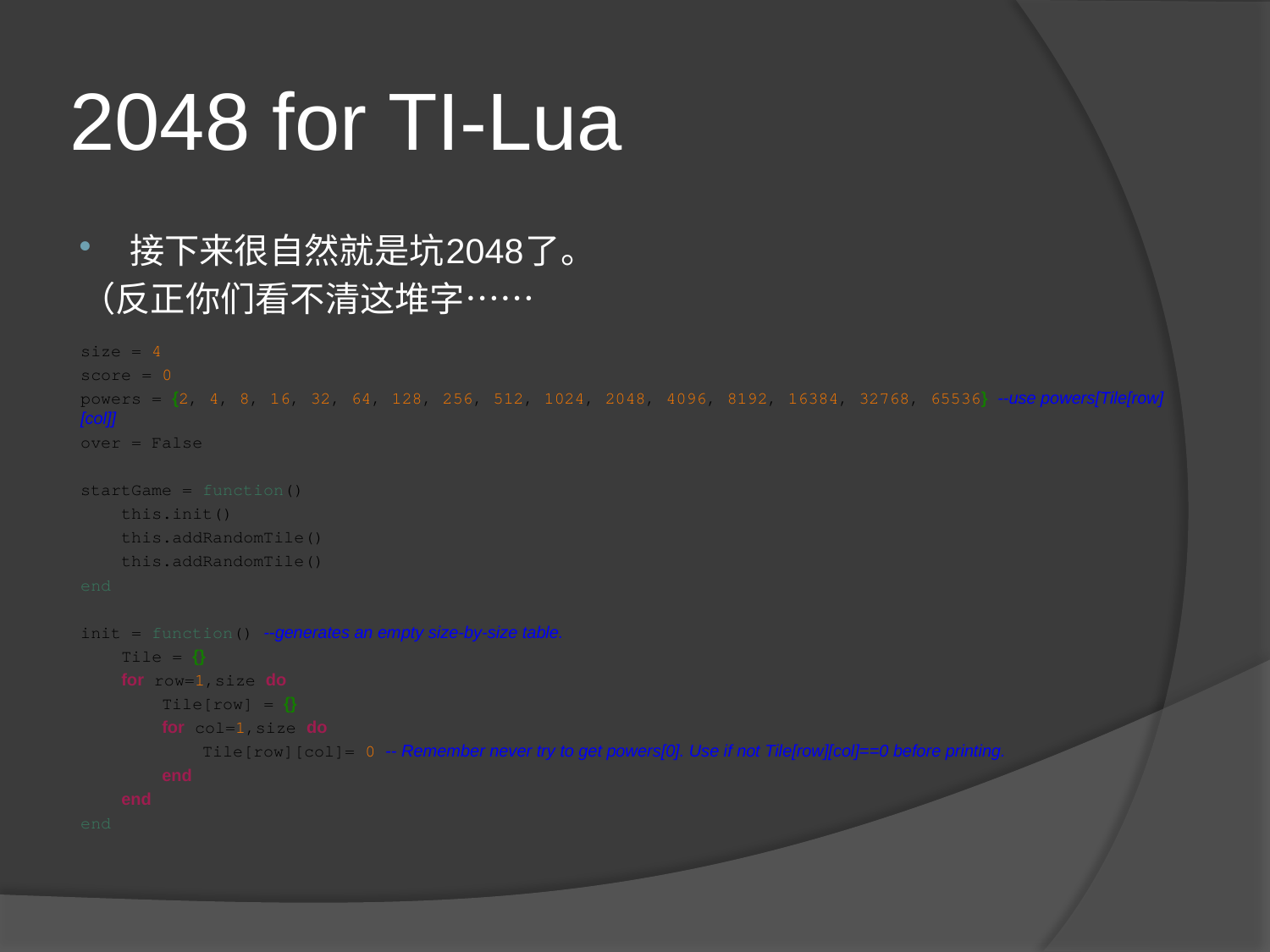

# 2048 for TI-Lua
接下来很自然就是坑2048了。
（反正你们看不清这堆字……

size = 4
score = 0
powers = {2, 4, 8, 16, 32, 64, 128, 256, 512, 1024, 2048, 4096, 8192, 16384, 32768, 65536} --use powers[Tile[row][col]]
over = False

startGame = function()
    this.init()
    this.addRandomTile()
    this.addRandomTile()
end

init = function() --generates an empty size-by-size table.
    Tile = {}
    for row=1,size do
        Tile[row] = {}
        for col=1,size do
            Tile[row][col]= 0 -- Remember never try to get powers[0]. Use if not Tile[row][col]==0 before printing.
        end
    end
end